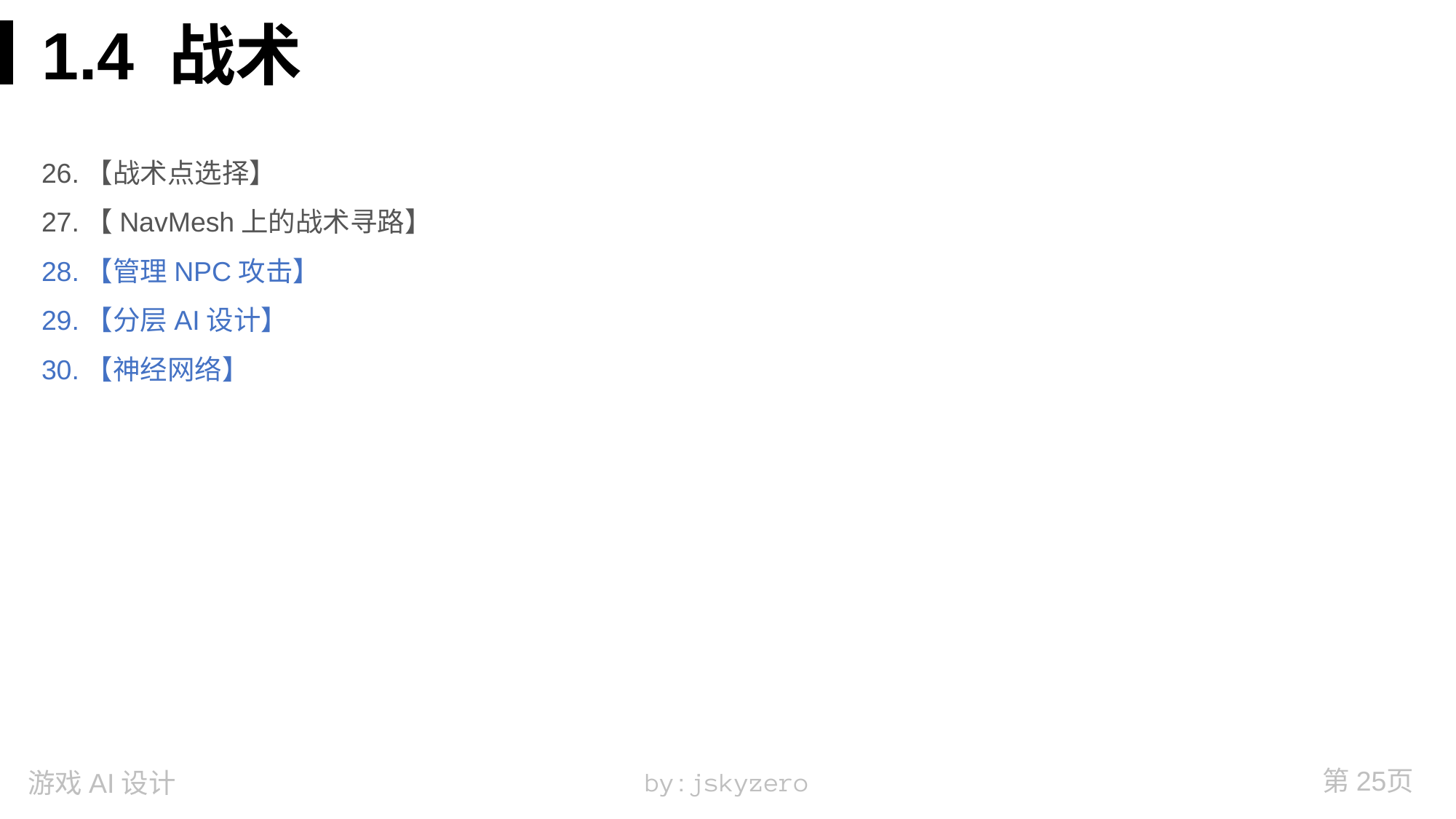

# 1.4 战术
26.【战术点选择】
27.【NavMesh上的战术寻路】
28.【管理NPC攻击】
29.【分层AI设计】
30.【神经网络】